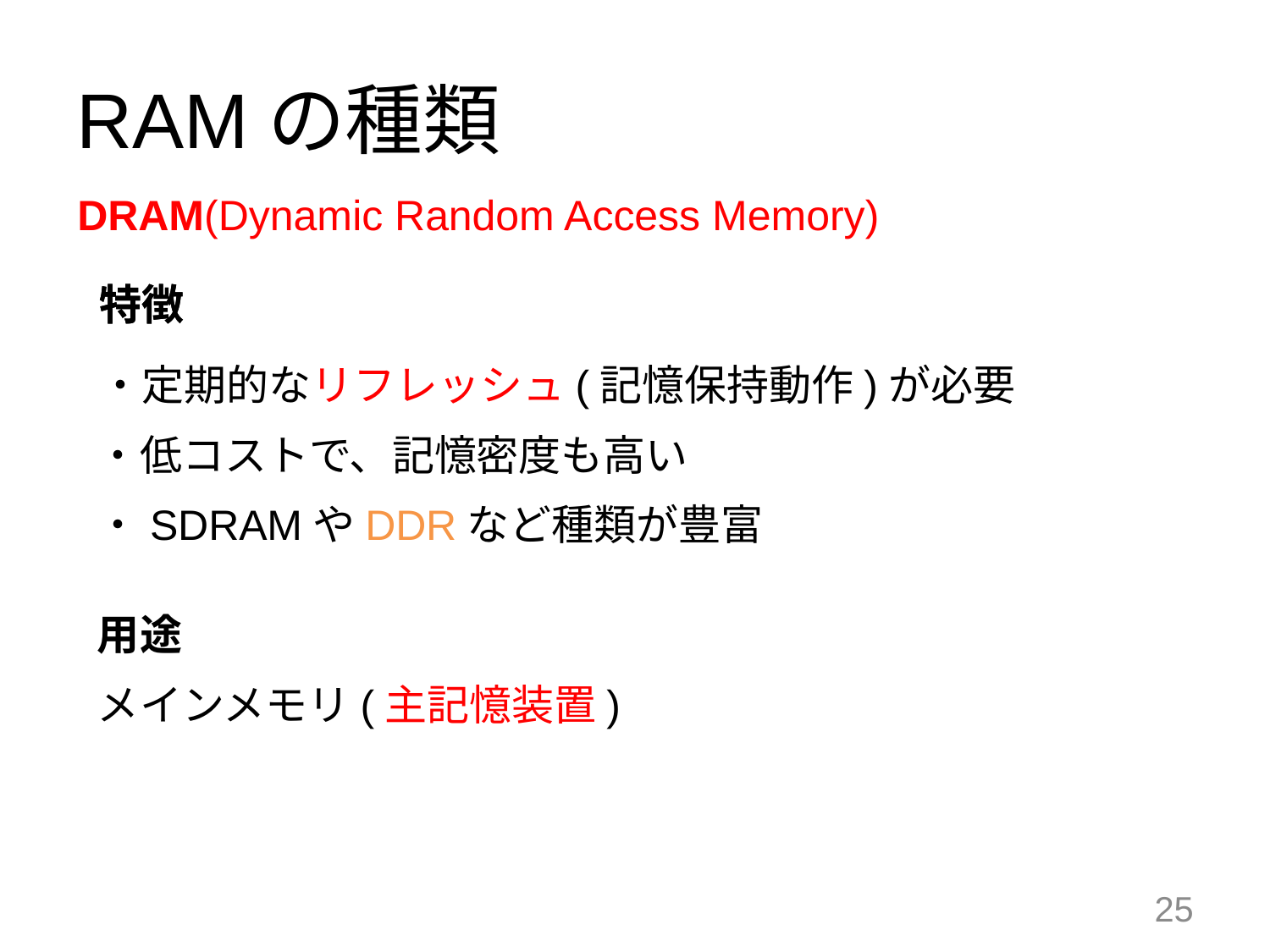

# RAMの種類
DRAM(Dynamic Random Access Memory)
特徴
特徴
・定期的なリフレッシュ(記憶保持動作)が必要
・低コストで、記憶密度も高い
・SDRAMやDDRなど種類が豊富
用途
メインメモリ(主記憶装置)
25